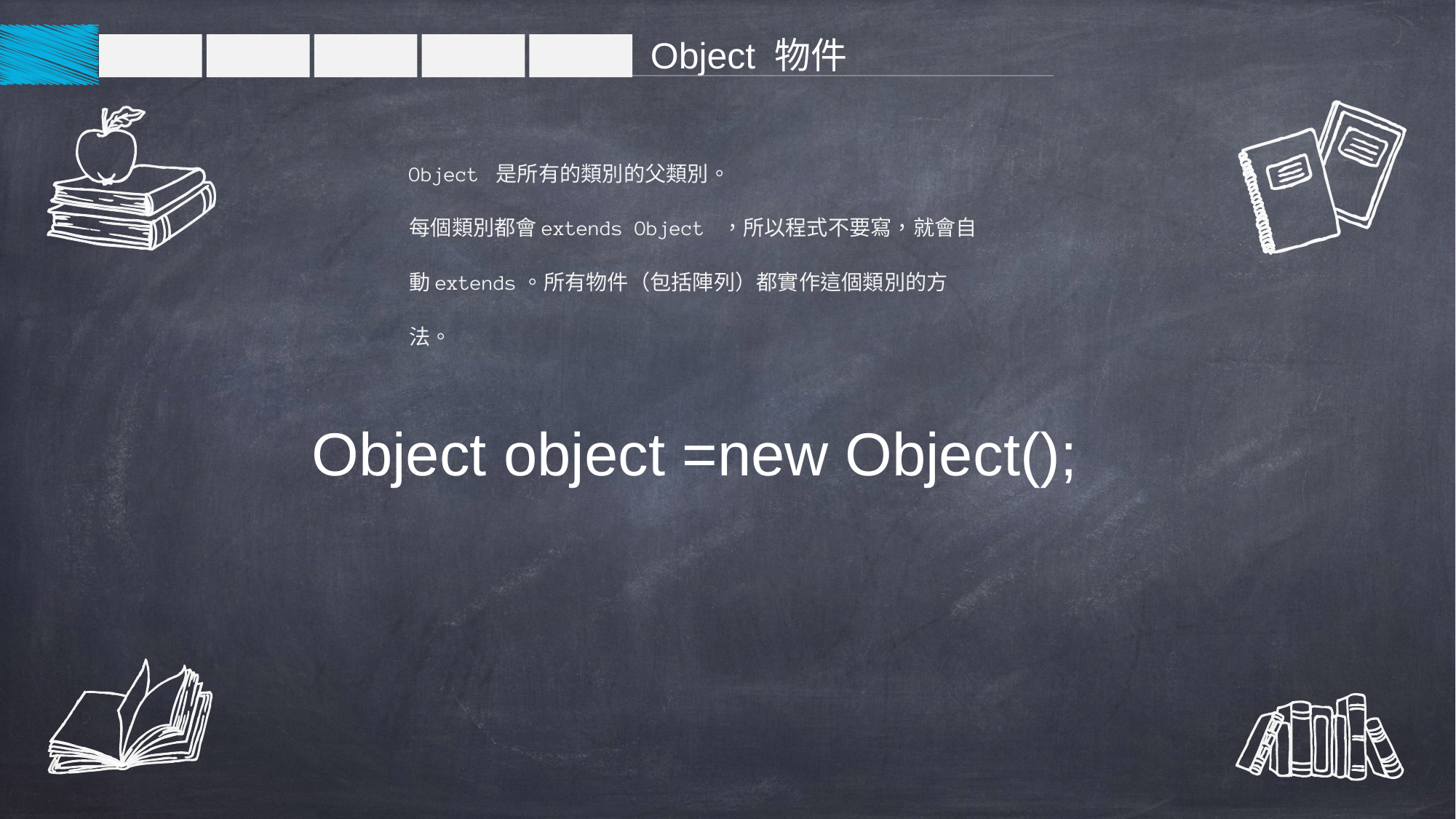

Object 物件

Object 是所有的類別的父類別。
每個類別都會extends Object ，所以程式不要寫，就會自動extends。所有物件（包括陣列）都實作這個類別的方法。
Object object =new Object();